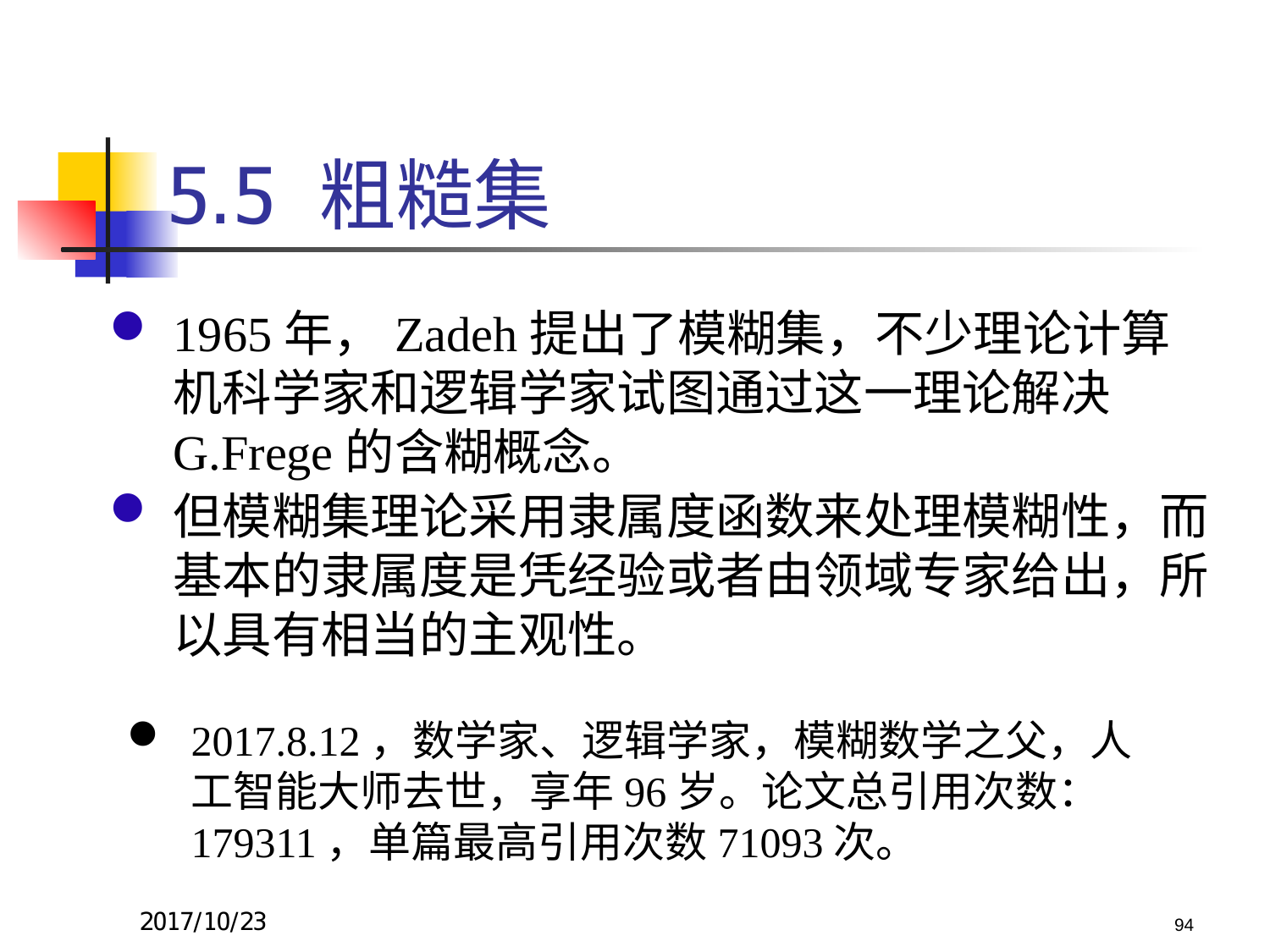

5.5 粗糙集
1965年，Zadeh提出了模糊集，不少理论计算机科学家和逻辑学家试图通过这一理论解决G.Frege的含糊概念。
但模糊集理论采用隶属度函数来处理模糊性，而基本的隶属度是凭经验或者由领域专家给出，所以具有相当的主观性。
2017.8.12，数学家、逻辑学家，模糊数学之父，人工智能大师去世，享年96岁。论文总引用次数：179311，单篇最高引用次数71093次。
2017/10/23
94